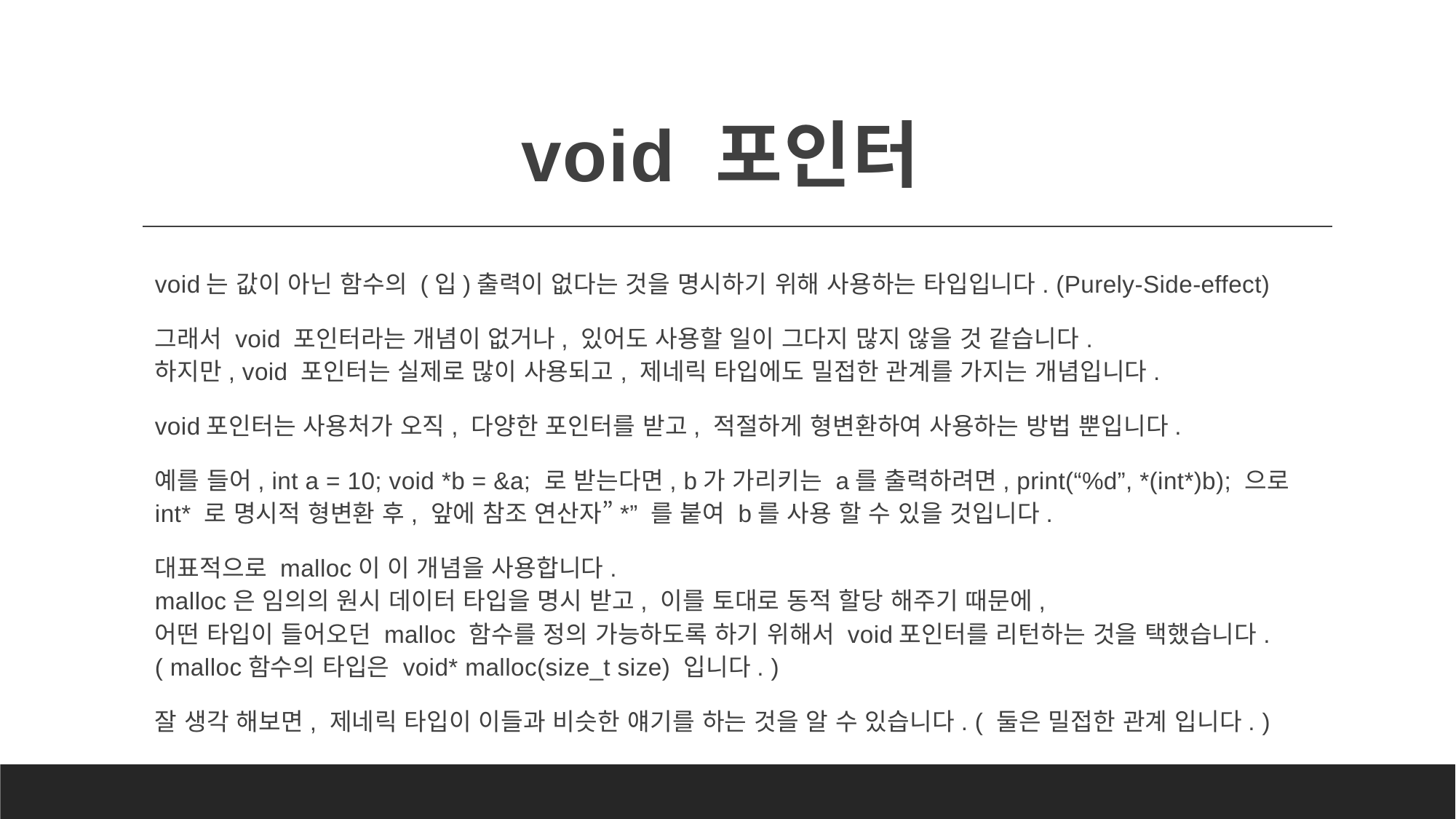

# void 포인터
void는 값이 아닌 함수의 (입)출력이 없다는 것을 명시하기 위해 사용하는 타입입니다. (Purely-Side-effect)
그래서 void 포인터라는 개념이 없거나, 있어도 사용할 일이 그다지 많지 않을 것 같습니다.
하지만, void 포인터는 실제로 많이 사용되고, 제네릭 타입에도 밀접한 관계를 가지는 개념입니다.
void포인터는 사용처가 오직, 다양한 포인터를 받고, 적절하게 형변환하여 사용하는 방법 뿐입니다.
예를 들어, int a = 10; void *b = &a; 로 받는다면, b가 가리키는 a를 출력하려면, print(“%d”, *(int*)b); 으로
int* 로 명시적 형변환 후, 앞에 참조 연산자”*” 를 붙여 b를 사용 할 수 있을 것입니다.
대표적으로 malloc이 이 개념을 사용합니다.
malloc은 임의의 원시 데이터 타입을 명시 받고, 이를 토대로 동적 할당 해주기 때문에,
어떤 타입이 들어오던 malloc 함수를 정의 가능하도록 하기 위해서 void포인터를 리턴하는 것을 택했습니다.
( malloc함수의 타입은 void* malloc(size_t size) 입니다. )
잘 생각 해보면, 제네릭 타입이 이들과 비슷한 얘기를 하는 것을 알 수 있습니다. ( 둘은 밀접한 관계 입니다. )